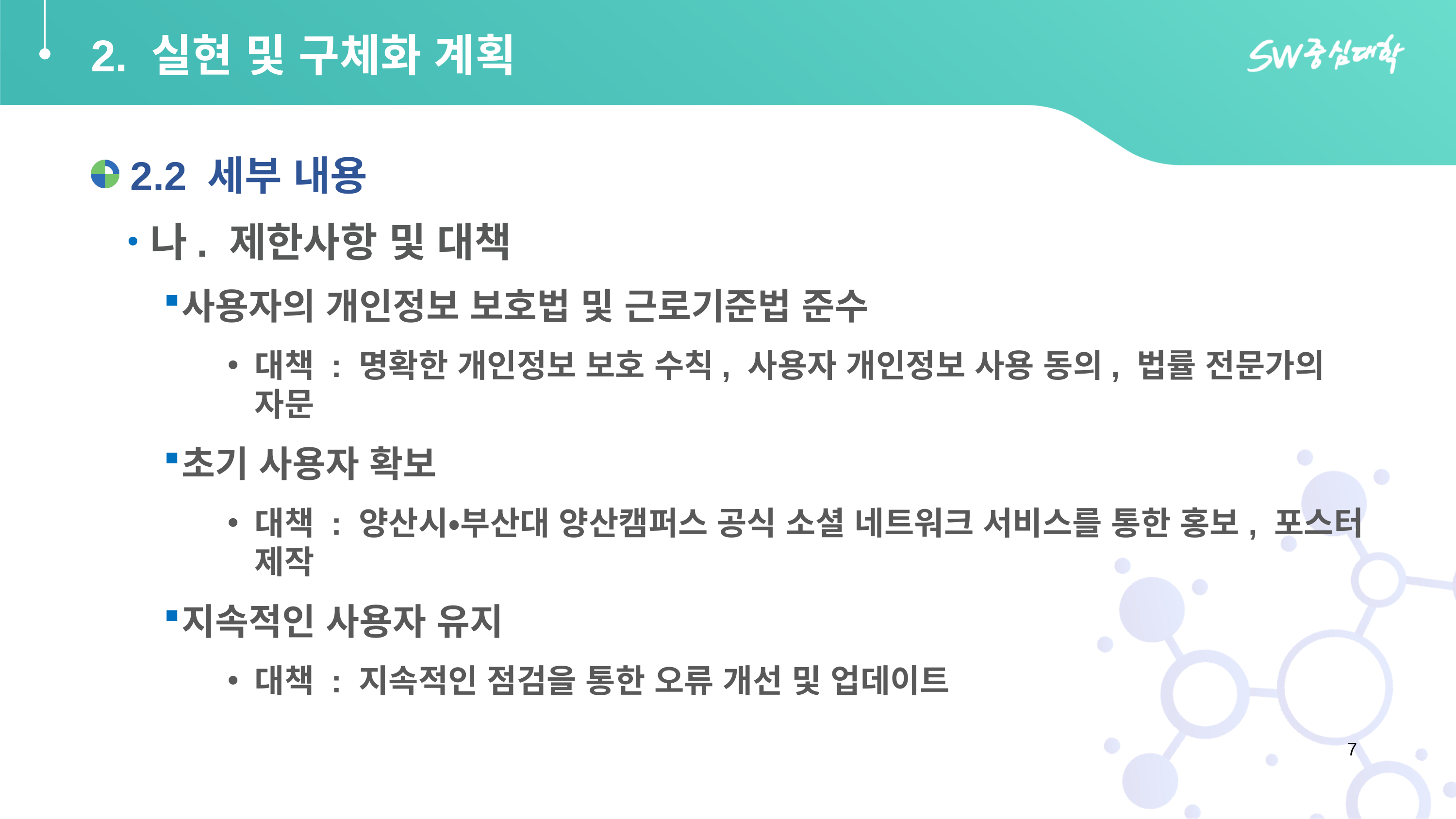

# 2. 실현 및 구체화 계획
 2.2 세부 내용
나. 제한사항 및 대책
사용자의 개인정보 보호법 및 근로기준법 준수
대책 : 명확한 개인정보 보호 수칙, 사용자 개인정보 사용 동의, 법률 전문가의 자문
초기 사용자 확보
대책 : 양산시•부산대 양산캠퍼스 공식 소셜 네트워크 서비스를 통한 홍보, 포스터 제작
지속적인 사용자 유지
대책 : 지속적인 점검을 통한 오류 개선 및 업데이트